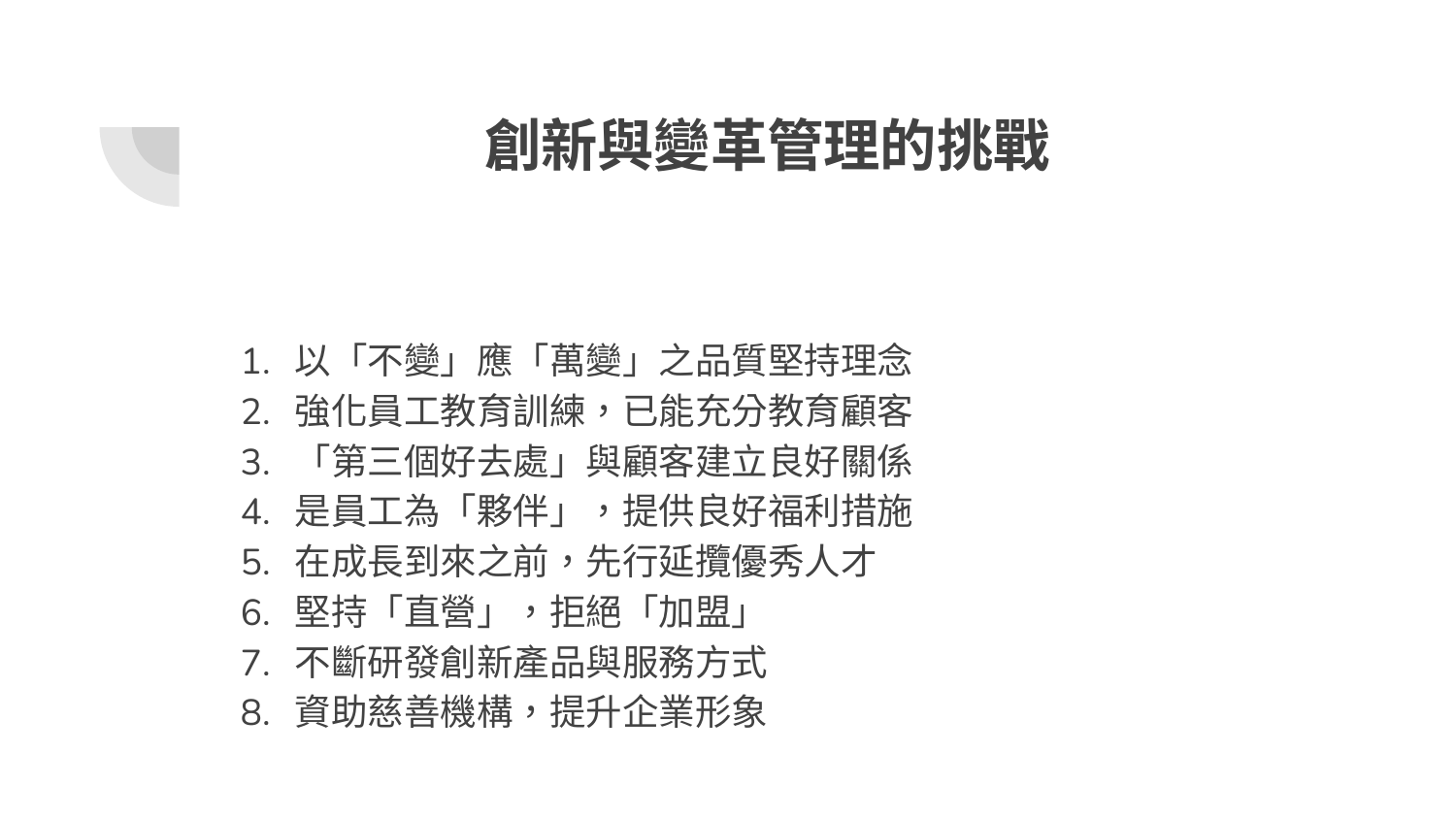

# 創新與變革管理的挑戰
以「不變」應「萬變」之品質堅持理念
強化員工教育訓練，已能充分教育顧客
「第三個好去處」與顧客建立良好關係
是員工為「夥伴」，提供良好福利措施
在成長到來之前，先行延攬優秀人才
堅持「直營」，拒絕「加盟」
不斷研發創新產品與服務方式
資助慈善機構，提升企業形象